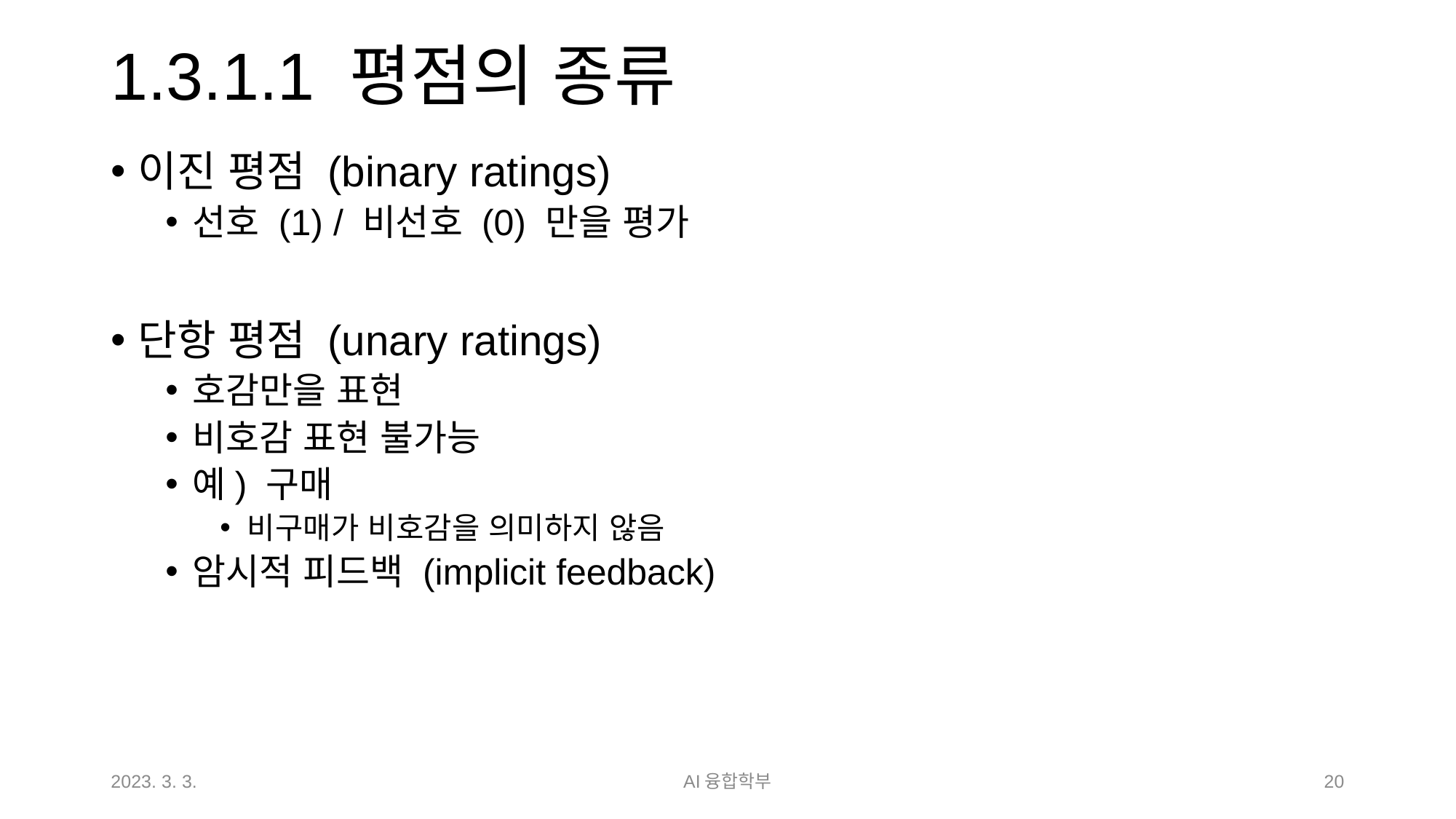

# 1.3.1.1 평점의 종류
이진 평점 (binary ratings)
선호 (1) / 비선호 (0) 만을 평가

단항 평점 (unary ratings)
호감만을 표현
비호감 표현 불가능
예) 구매
비구매가 비호감을 의미하지 않음
암시적 피드백 (implicit feedback)

2023. 3. 3.
AI융합학부
20